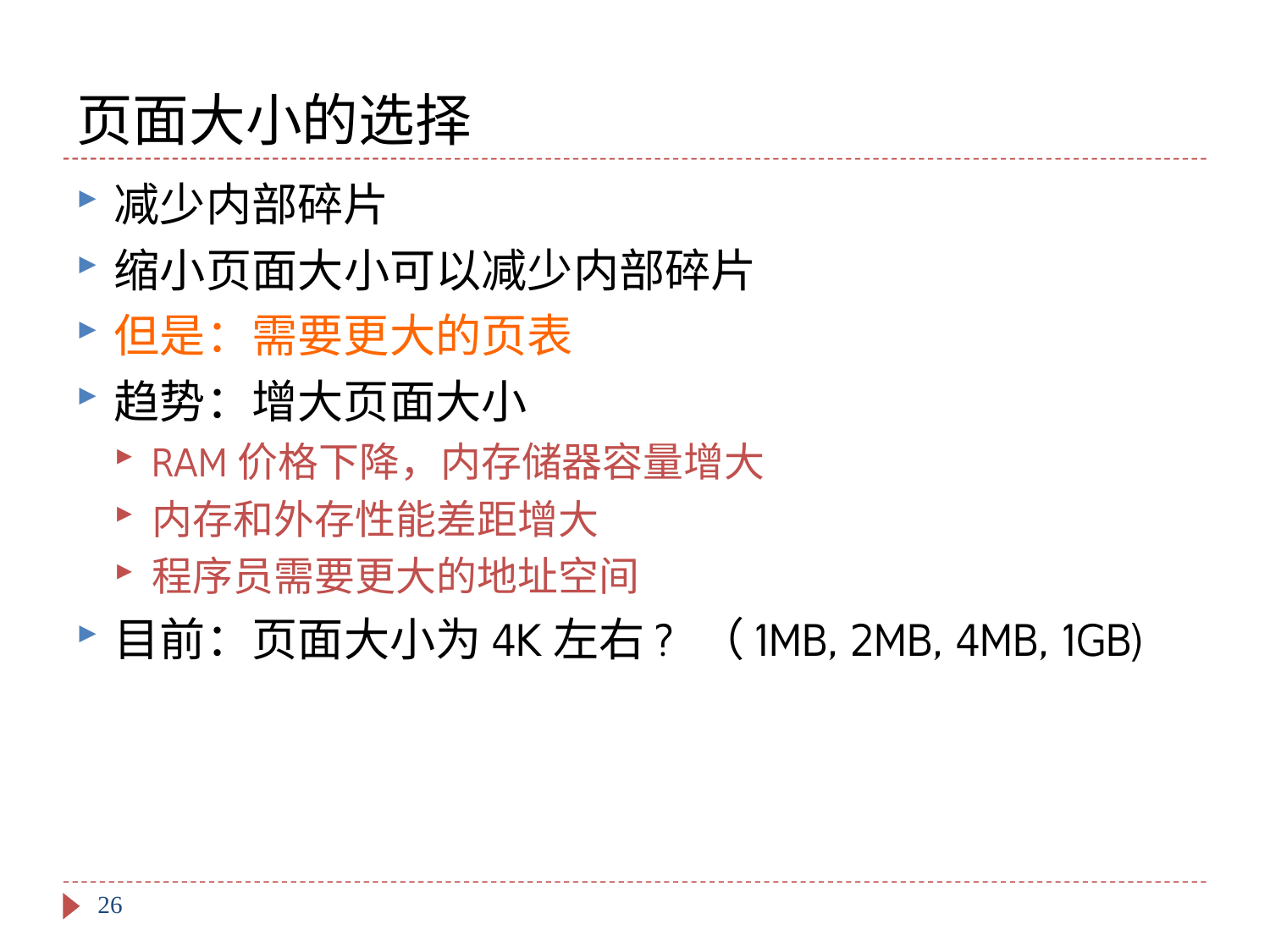

# 页面大小的选择
减少内部碎片
缩小页面大小可以减少内部碎片
但是：需要更大的页表
趋势：增大页面大小
RAM价格下降，内存储器容量增大
内存和外存性能差距增大
程序员需要更大的地址空间
目前：页面大小为4K左右? （1MB, 2MB, 4MB, 1GB)

26